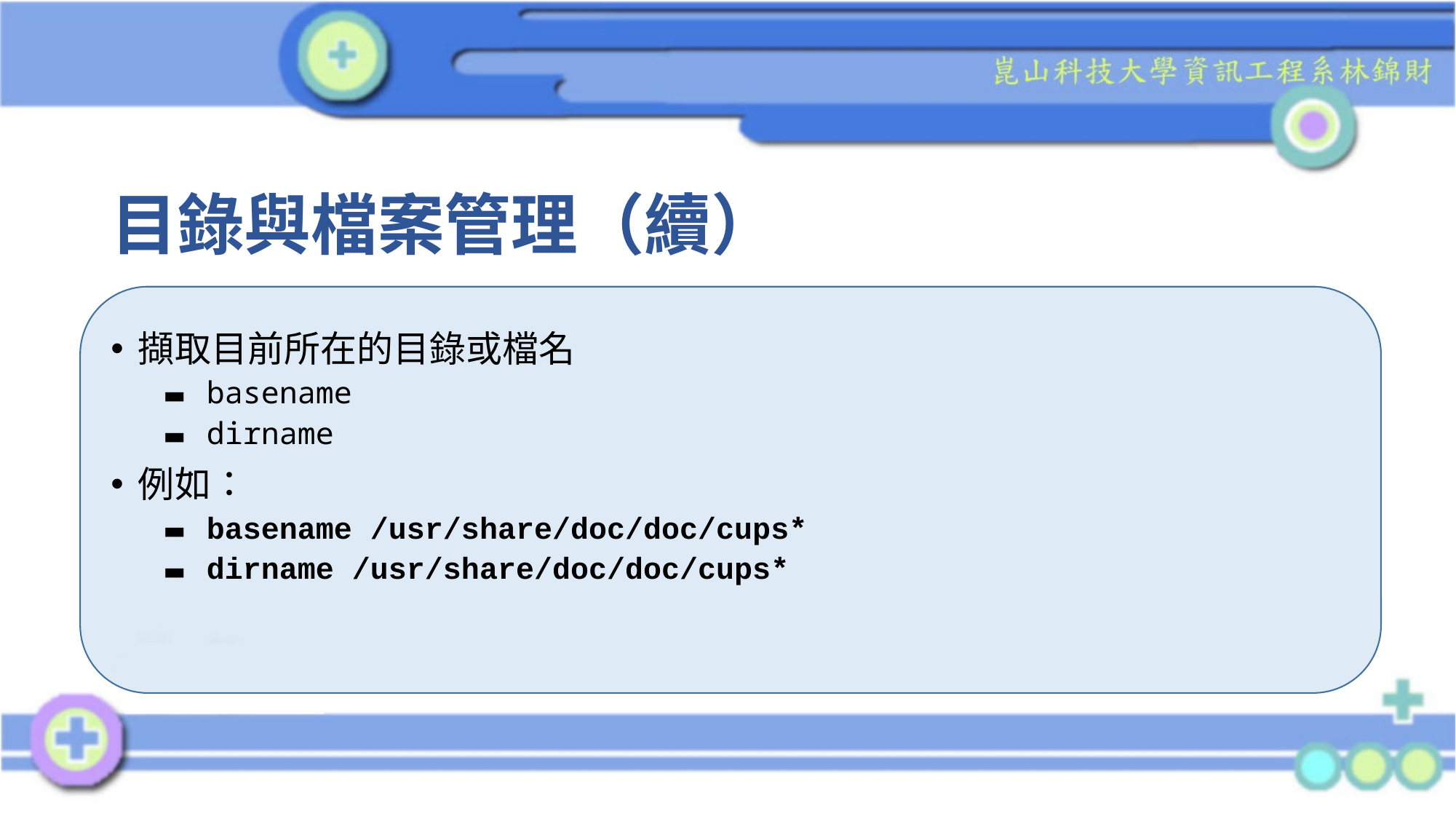

# 目錄與檔案管理（續）

擷取目前所在的目錄或檔名
basename
dirname
例如：
basename /usr/share/doc/doc/cups*
dirname /usr/share/doc/doc/cups*